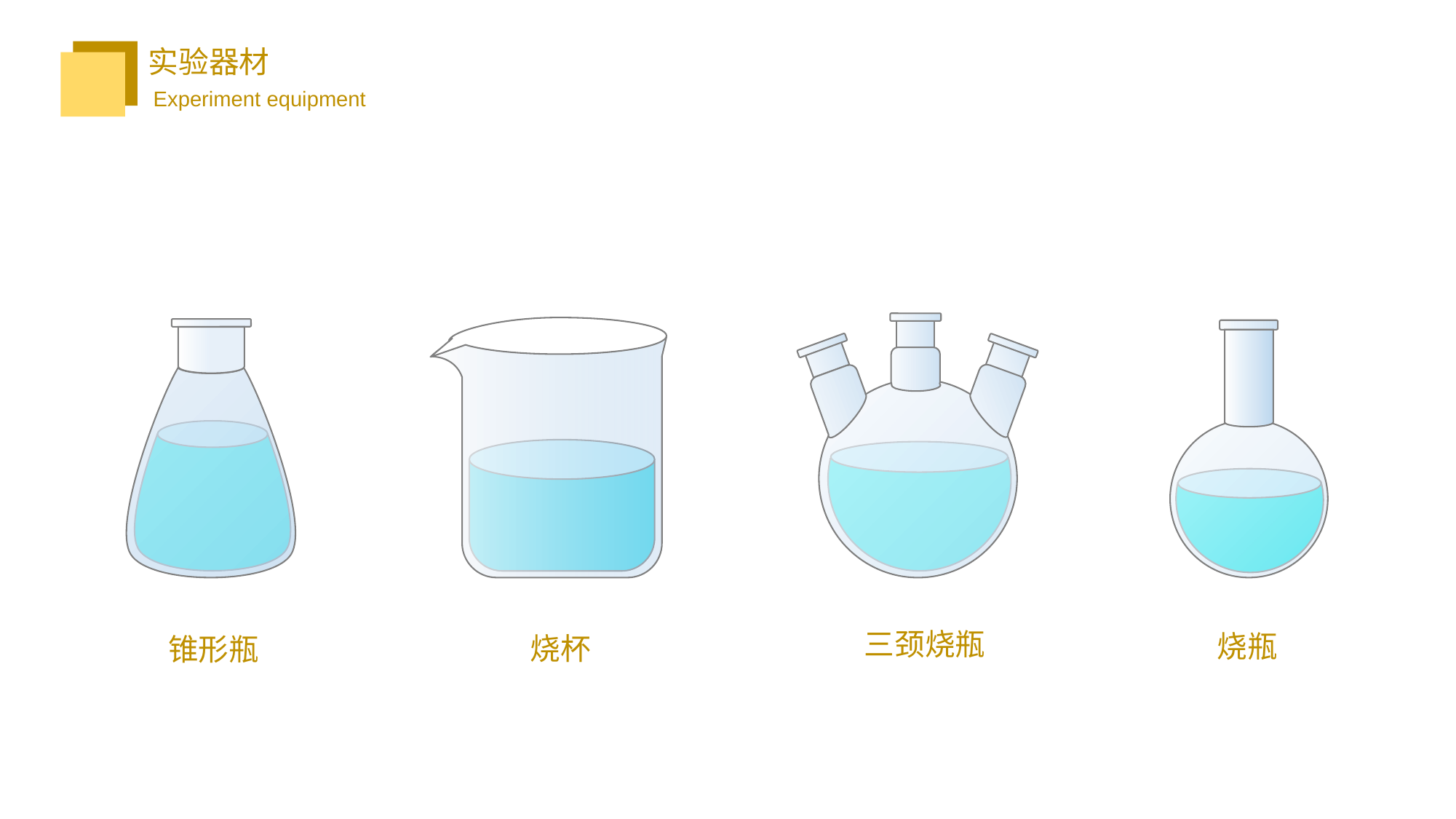

实验器材

 Experiment equipment

三颈烧瓶
烧瓶
烧杯
锥形瓶